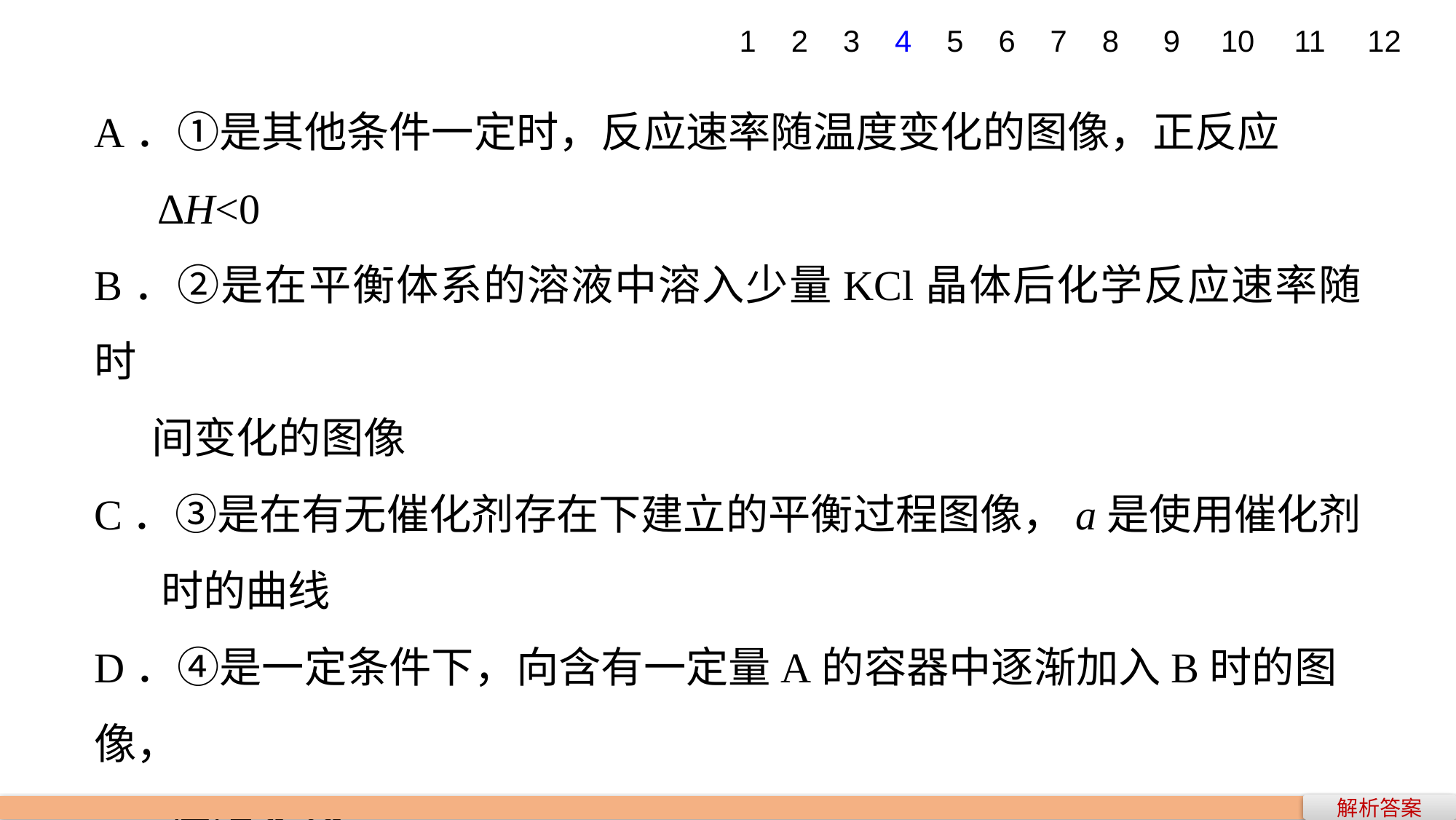

1
2
3
4
5
6
7
8
9
10
11
12
A．①是其他条件一定时，反应速率随温度变化的图像，正反应
      ΔH<0
B．②是在平衡体系的溶液中溶入少量KCl晶体后化学反应速率随时
     间变化的图像
C．③是在有无催化剂存在下建立的平衡过程图像，a是使用催化剂
      时的曲线
D．④是一定条件下，向含有一定量A的容器中逐渐加入B时的图像，
       压强p1>p2
解析答案